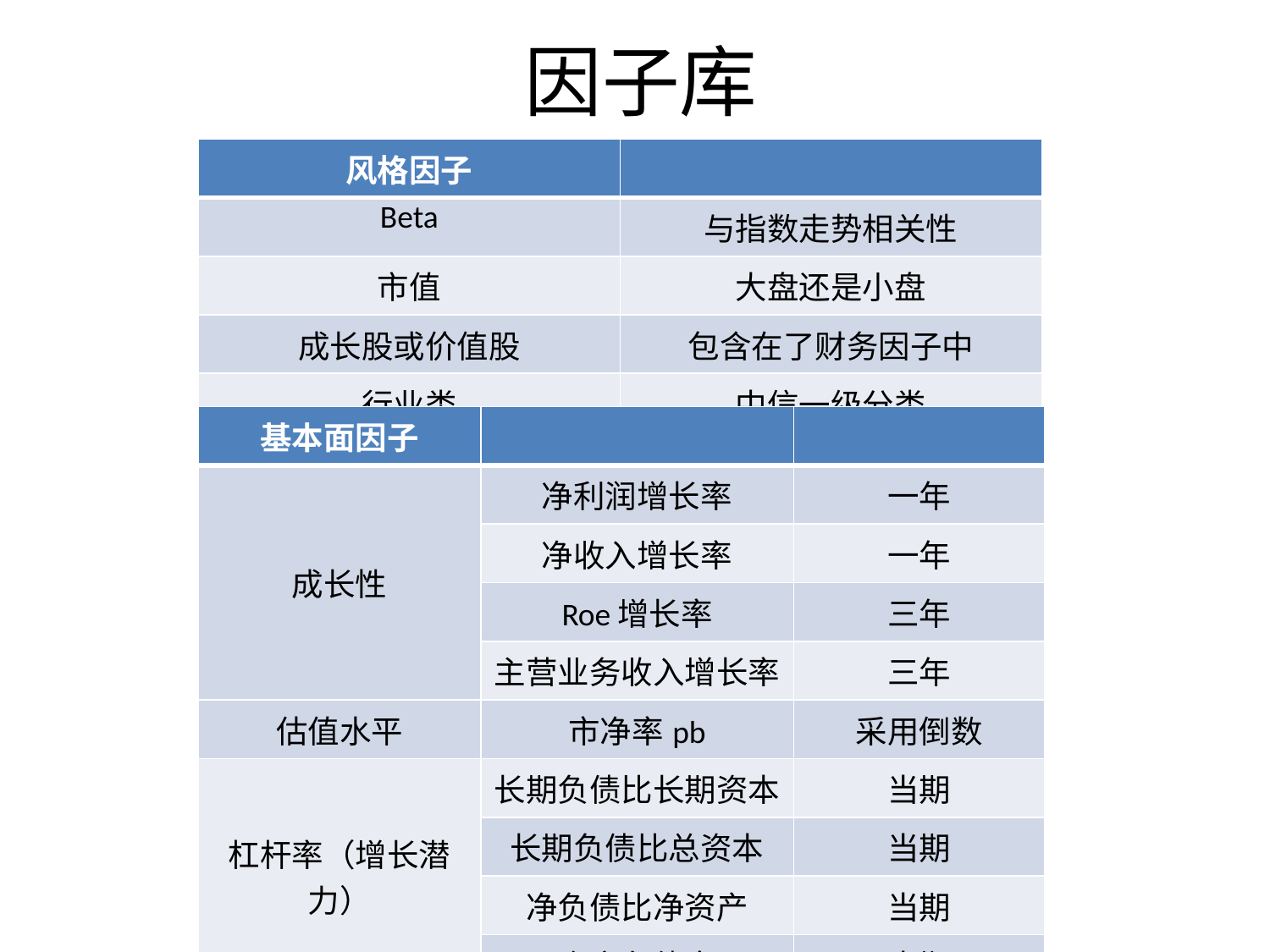

# 因子库
| 风格因子 |  |
| --- | --- |
| Beta | 与指数走势相关性 |
| 市值 | 大盘还是小盘 |
| 成长股或价值股 | 包含在了财务因子中 |
| 行业类 | 中信一级分类 |
| 基本面因子 |  |  |
| --- | --- | --- |
| 成长性 | 净利润增长率 | 一年 |
|  | 净收入增长率 | 一年 |
|  | Roe增长率 | 三年 |
|  | 主营业务收入增长率 | 三年 |
| 估值水平 | 市净率pb | 采用倒数 |
| 杠杆率（增长潜力） | 长期负债比长期资本 | 当期 |
|  | 长期负债比总资本 | 当期 |
|  | 净负债比净资产 | 当期 |
|  | 资产负债率 | 当期 |